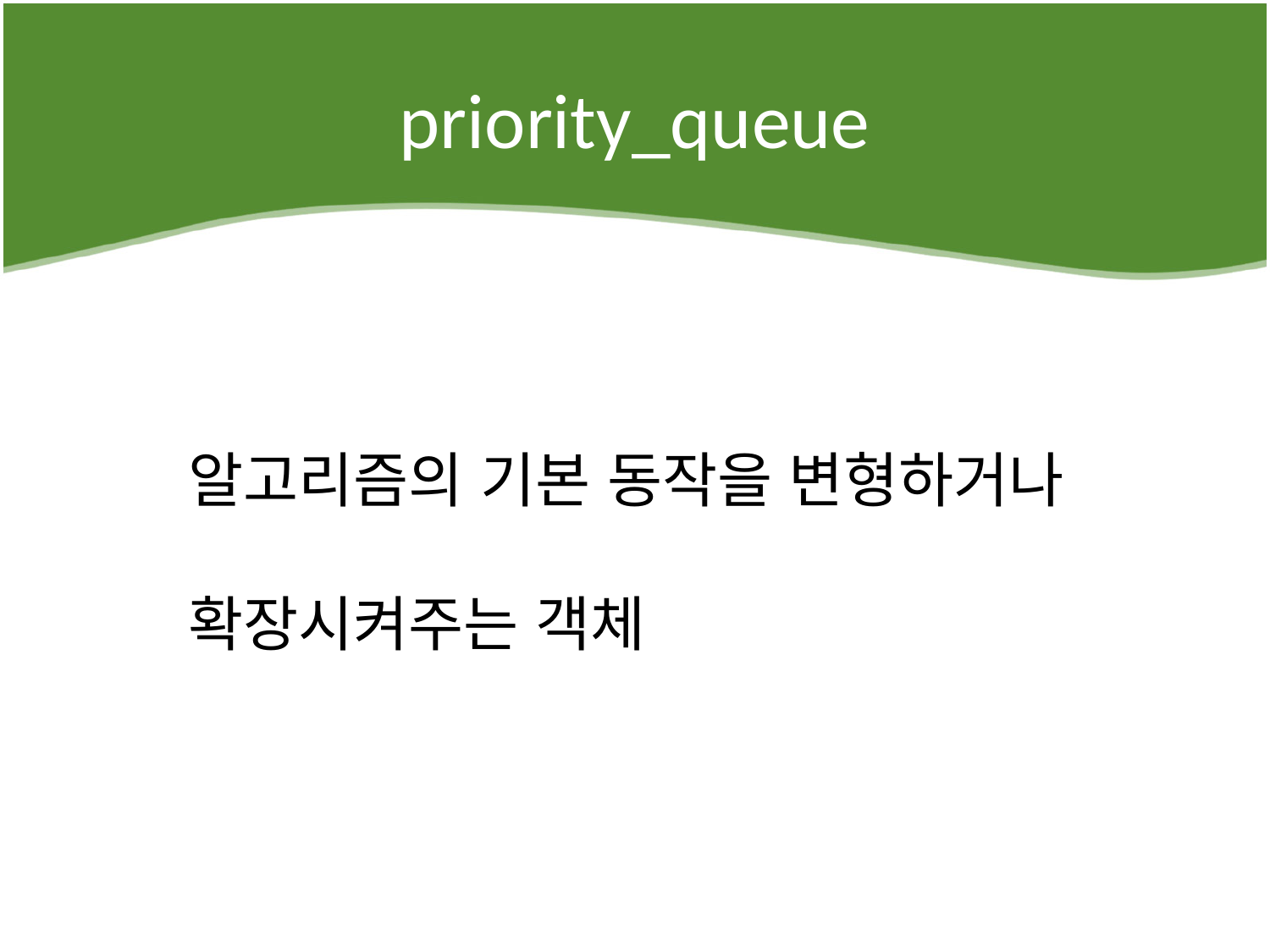

# priority_queue
알고리즘의 기본 동작을 변형하거나

확장시켜주는 객체